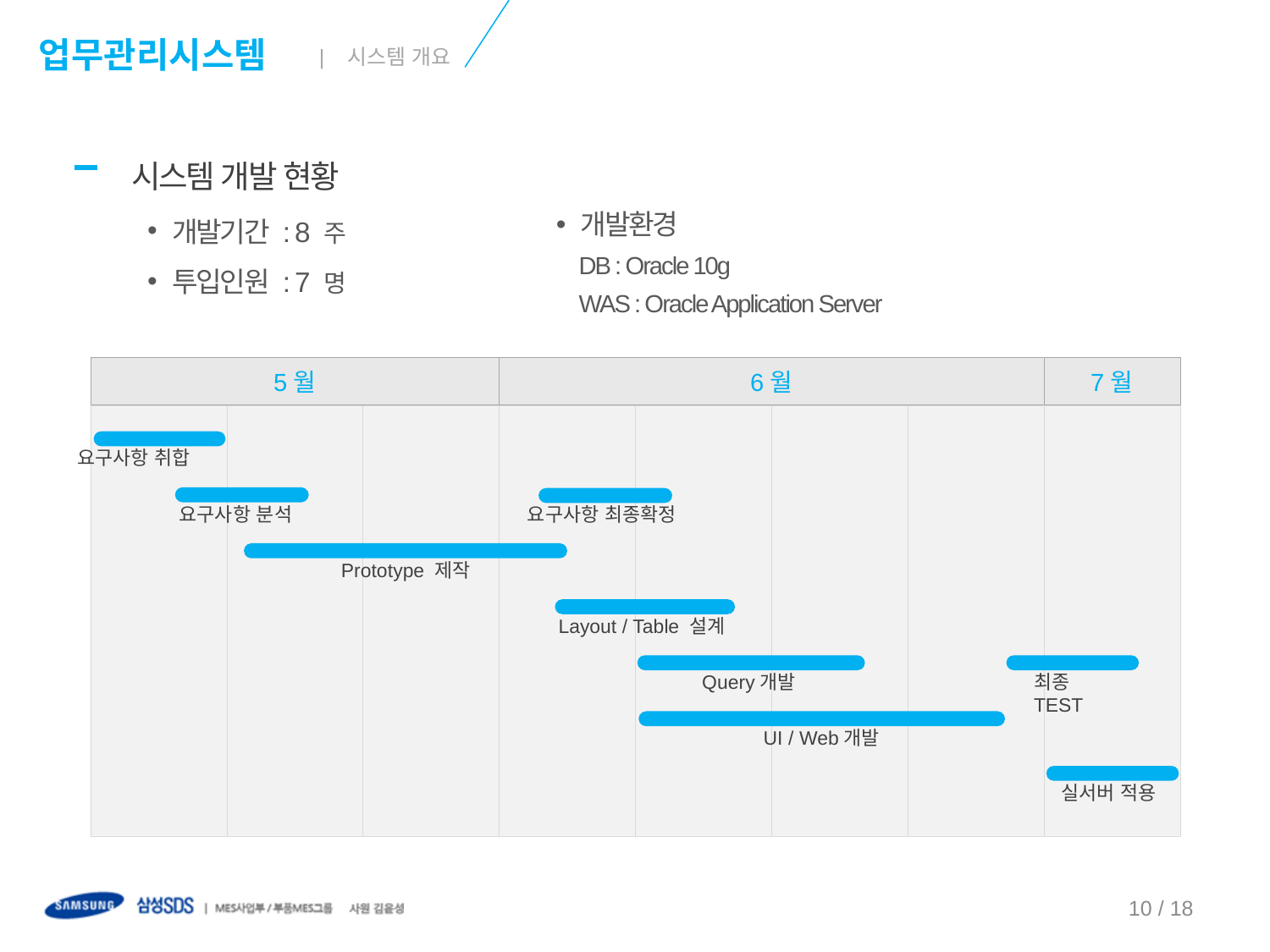

업무관리시스템
|   시스템 개요
시스템 개발 현황
개발기간 : 8 주
투입인원 : 7 명
개발환경
    DB : Oracle 10g
    WAS : Oracle Application Server
5월
6월
7월

요구사항 취합

요구사항 분석

요구사항 최종확정

Prototype 제작

Layout / Table 설계

Query개발

최종TEST

UI / Web개발

실서버 적용
10 / 18